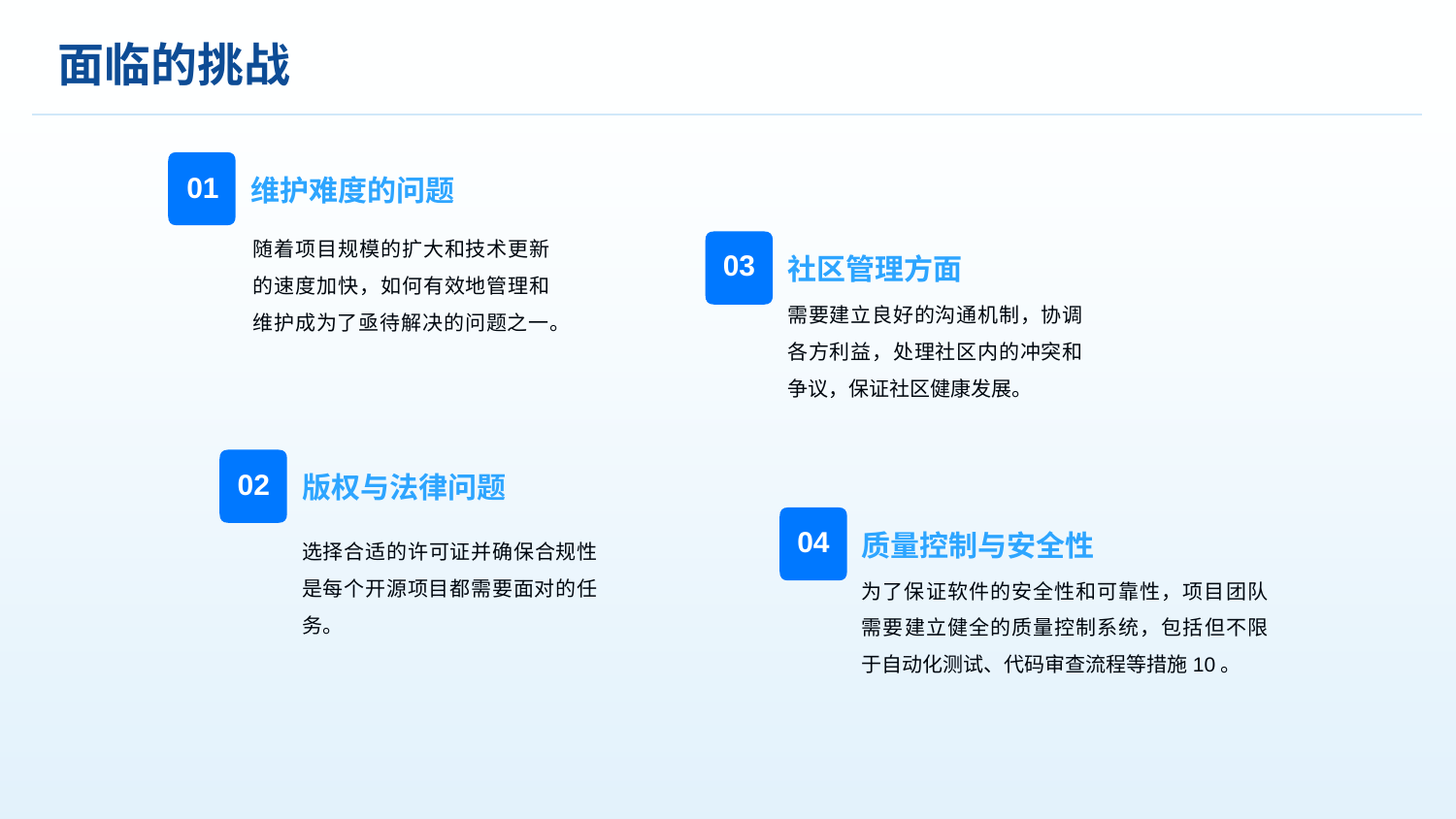

面临的挑战

01
维护难度的问题
随着项目规模的扩大和技术更新的速度加快，如何有效地管理和维护成为了亟待解决的问题之一。

03
社区管理方面
需要建立良好的沟通机制，协调各方利益，处理社区内的冲突和争议，保证社区健康发展。

02
版权与法律问题

04
选择合适的许可证并确保合规性是每个开源项目都需要面对的任务。
质量控制与安全性
为了保证软件的安全性和可靠性，项目团队需要建立健全的质量控制系统，包括但不限于自动化测试、代码审查流程等措施10。